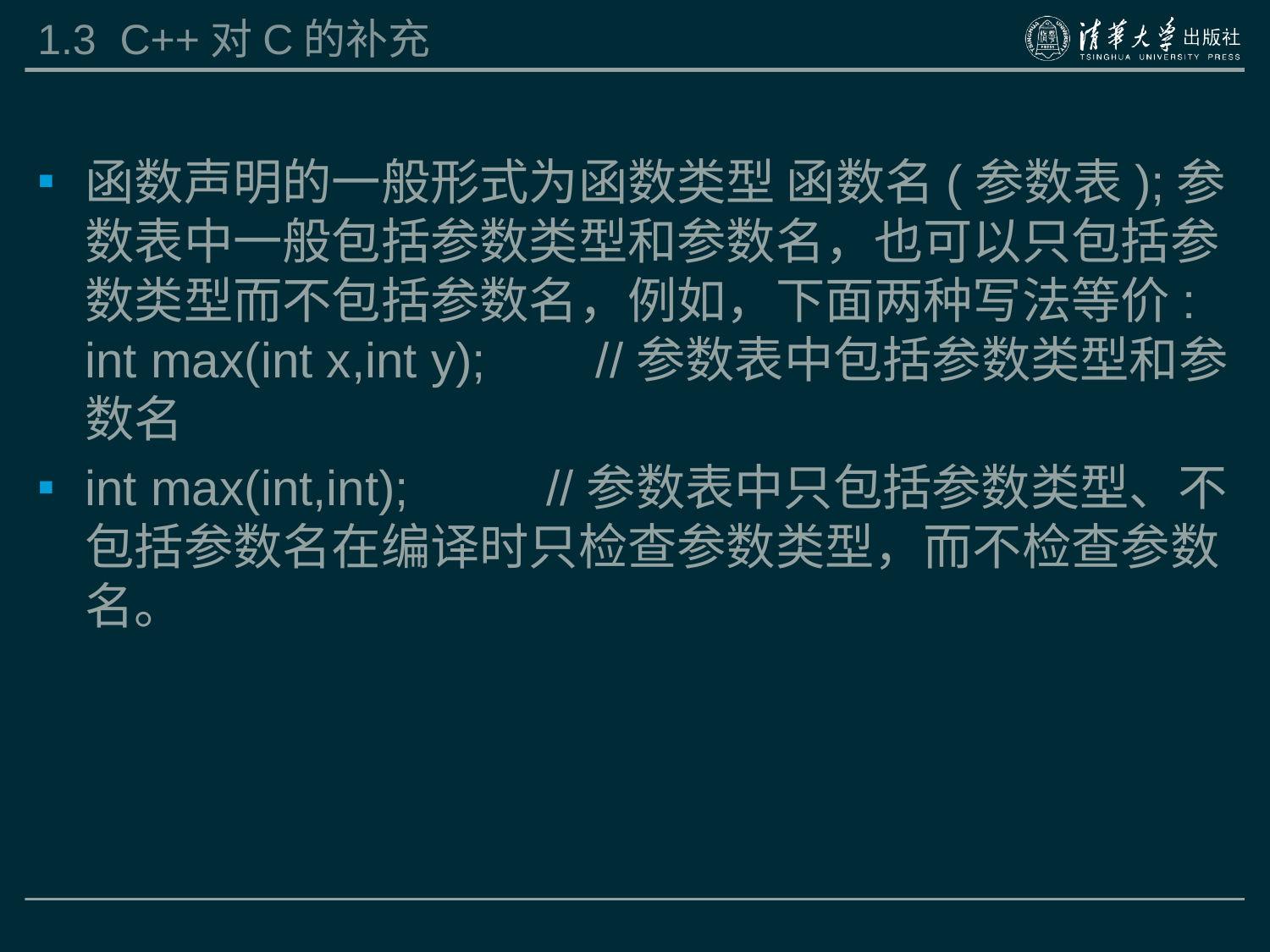

# 1.3  C++对C的补充

函数声明的一般形式为函数类型 函数名(参数表);参数表中一般包括参数类型和参数名，也可以只包括参数类型而不包括参数名，例如，下面两种写法等价: int max(int x,int y);        //参数表中包括参数类型和参数名
int max(int,int);          //参数表中只包括参数类型、不包括参数名在编译时只检查参数类型，而不检查参数名。